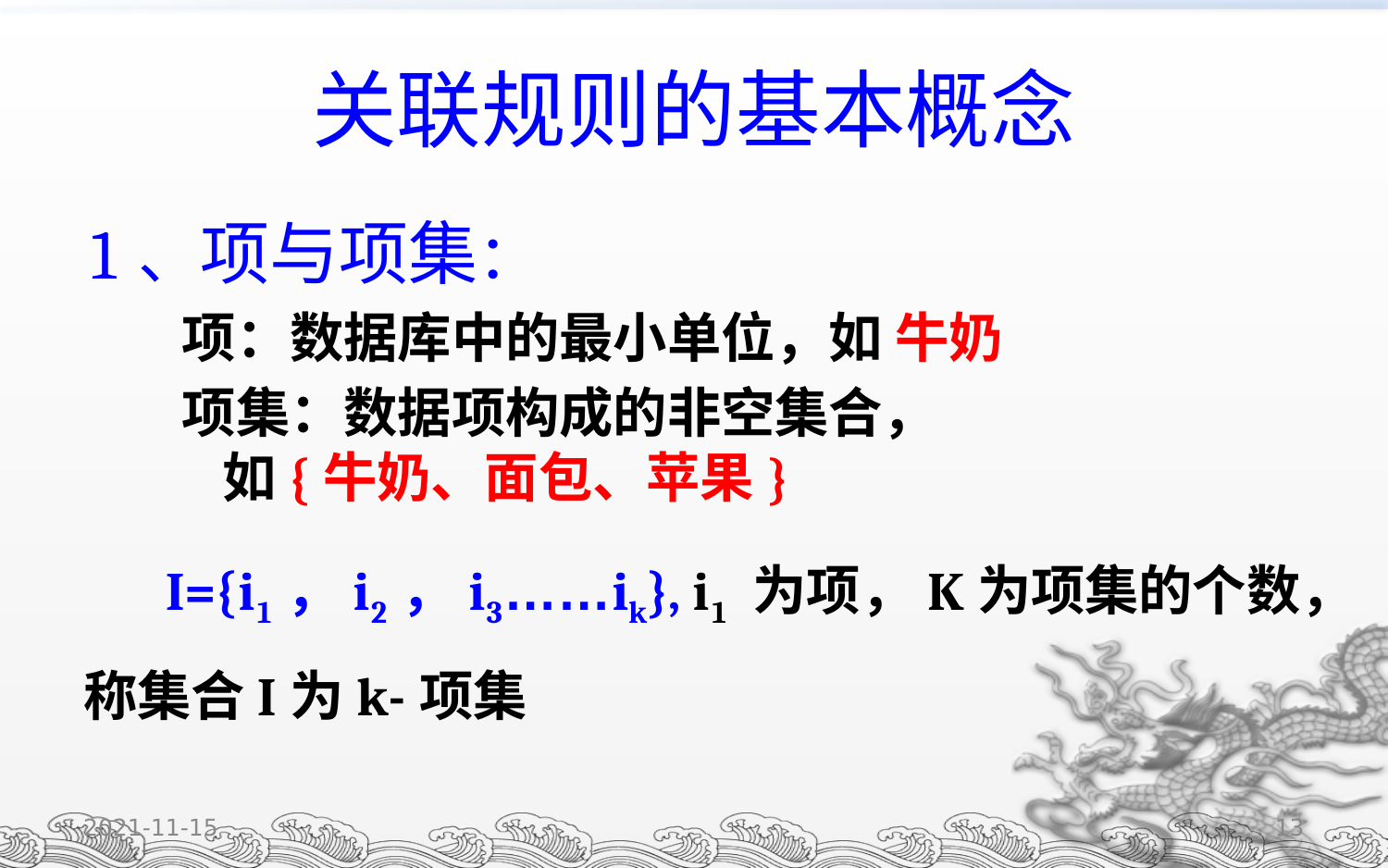

关联规则的基本概念
1、项与项集：
       项：数据库中的最小单位，如 牛奶
       项集：数据项构成的非空集合，
	如{牛奶、面包、苹果}
       I={i1，i2，i3……ik}, i1 为项，K为项集的个数，称集合I为k-项集
2021-11-15
13